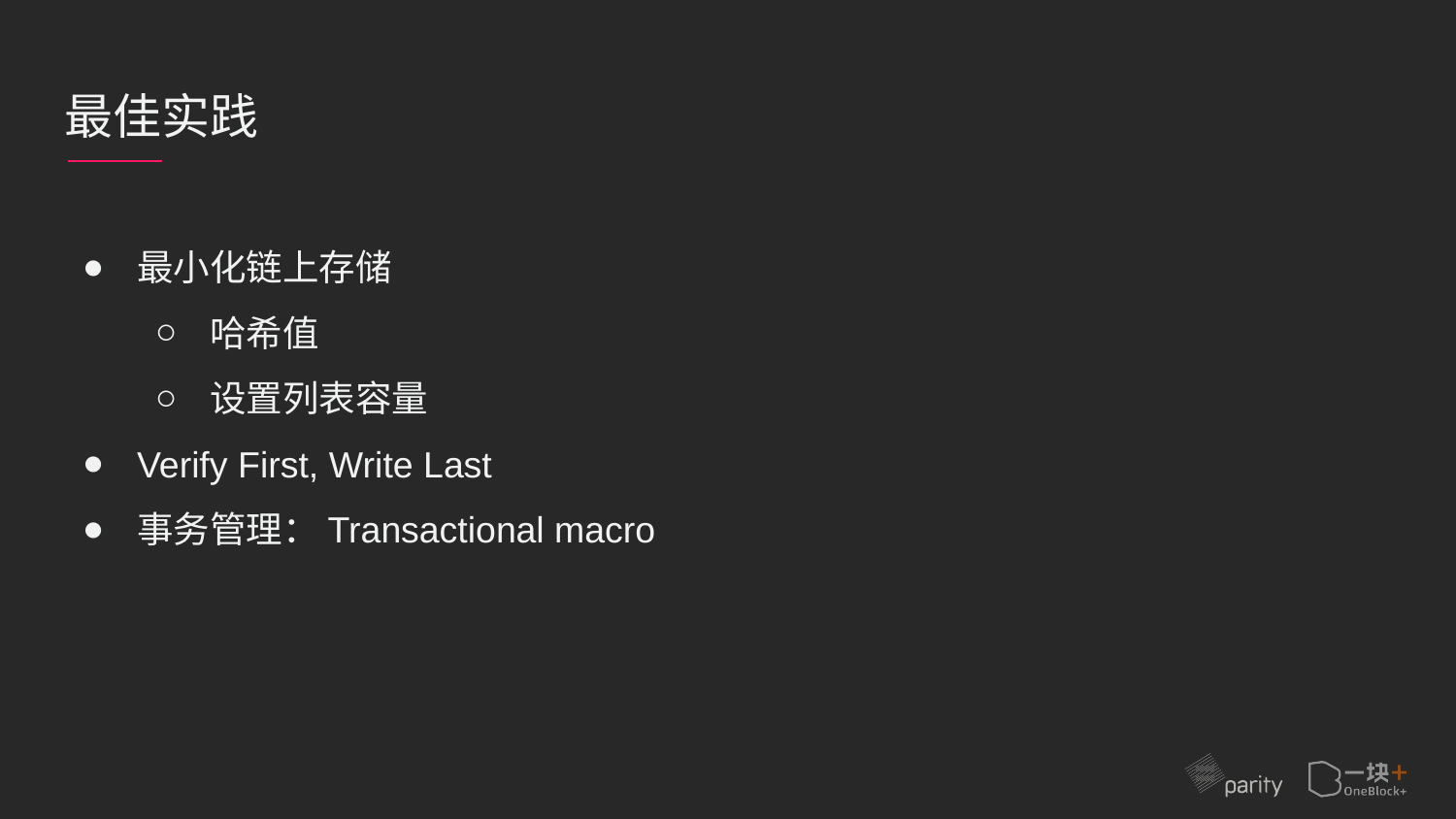

# 最佳实践
最小化链上存储
哈希值
设置列表容量
Verify First, Write Last
事务管理：Transactional macro